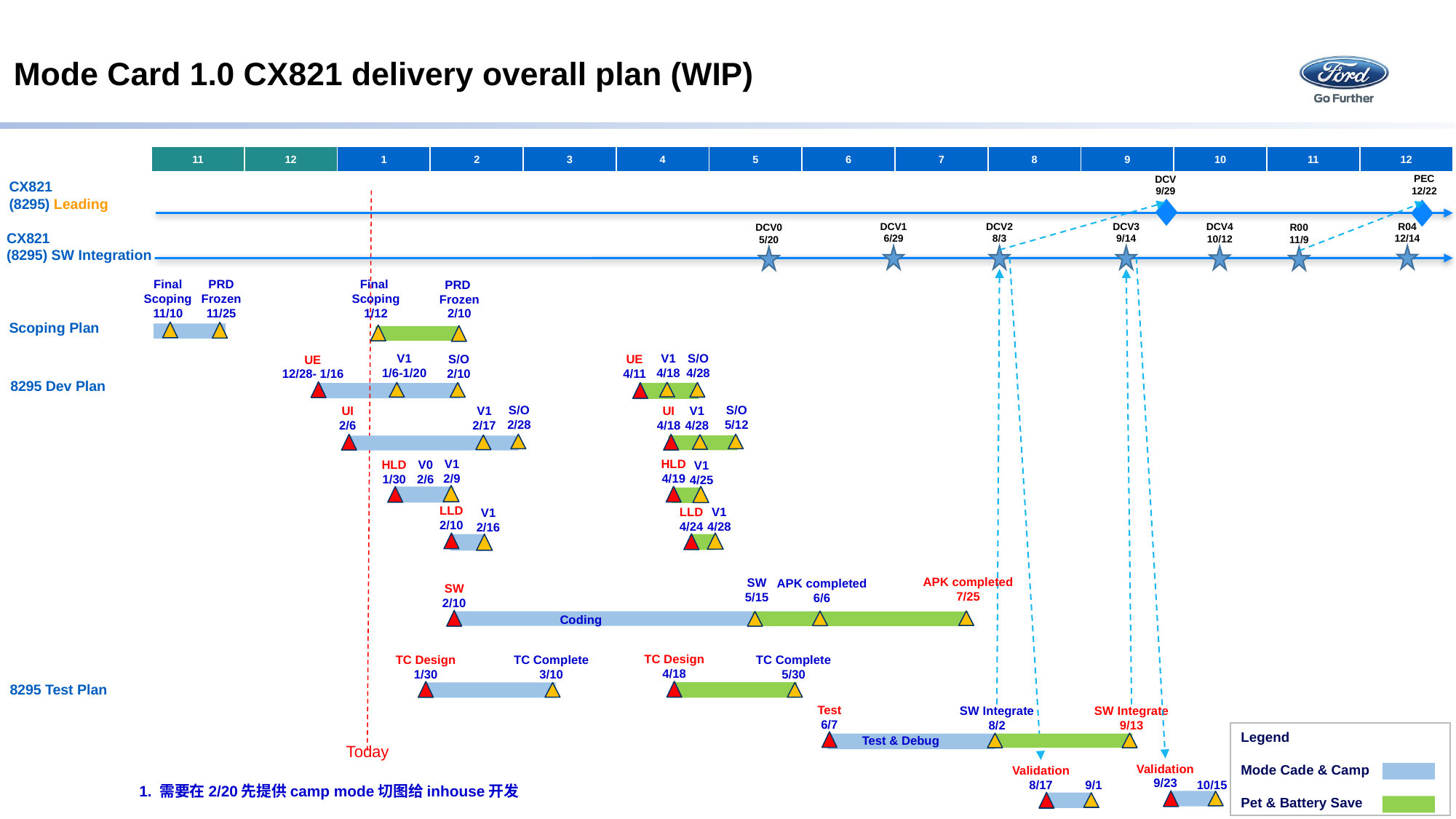

# Mode Card 1.0 CX821 delivery overall plan (WIP)
| 11 | 12 | 1 | 2 | 3 | 4 | 5 | 6 | 7 | 8 | 9 | 10 | 11 | 12 |
| --- | --- | --- | --- | --- | --- | --- | --- | --- | --- | --- | --- | --- | --- |
PEC
12/22

DCV
9/29

CX821
(8295) Leading
R04
12/14

DCV3
9/14

DCV1
6/29

DCV2
8/3

DCV4
10/12

DCV0
5/20

R00
11/9

CX821
(8295) SW Integration
PRD
Frozen
11/25
Final
Scoping
11/10
Final
Scoping
1/12

PRD
Frozen
2/10

Scoping Plan

V1
4/18

V1
1/6-1/20

S/O
2/10

UE
4/11

UE
12/28- 1/16
S/O
4/28

8295 Dev Plan

UI
2/6

UI
4/18
V1
4/28

V1
2/17

S/O
2/28

S/O
5/12

V1
2/9

HLD
4/19

HLD
1/30

V0
2/6
V1
4/25

LLD
2/10

V1
4/28

LLD
4/24

V1
2/16

APK completed
7/25

SW
5/15

APK completed
6/6

SW
2/10

Coding

TC Design
4/18

TC Design
1/30

TC Complete
3/10

TC Complete
5/30

8295 Test Plan

Test
6/7

SW Integrate
9/13

SW Integrate
8/2

Legend

Mode Cade & Camp

Pet & Battery Save

Test & Debug

Today
Validation
9/23

Validation
8/17

10/15

9/1

1. 需要在2/20先提供camp mode切图给inhouse开发